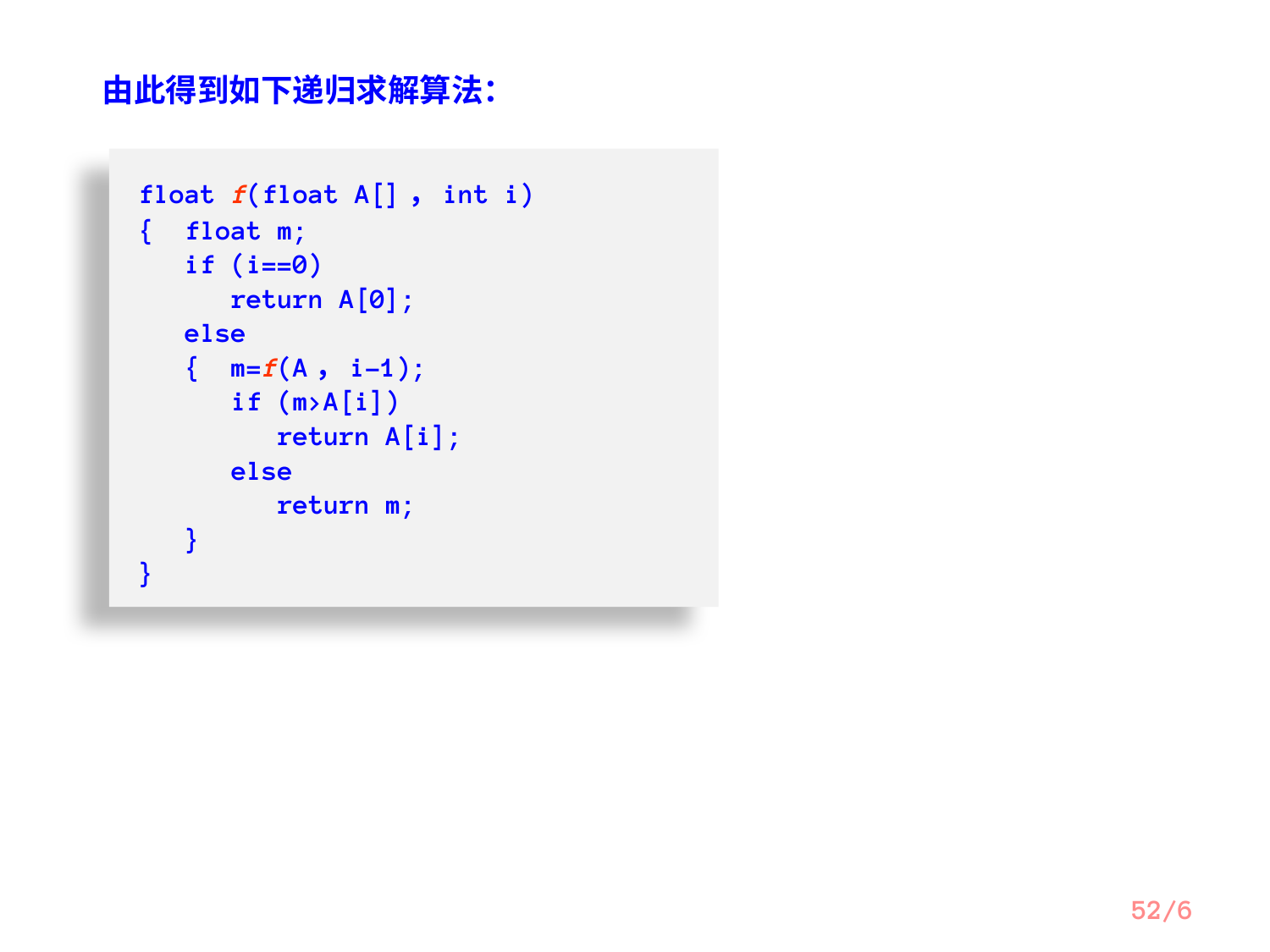

由此得到如下递归求解算法：
float f(float A[]，int i)
{  float m;
   if (i==0)
      return A[0];
   else
   {  m=f(A，i-1);
      if (m>A[i])
         return A[i];
      else
         return m;
   }
}
52/6